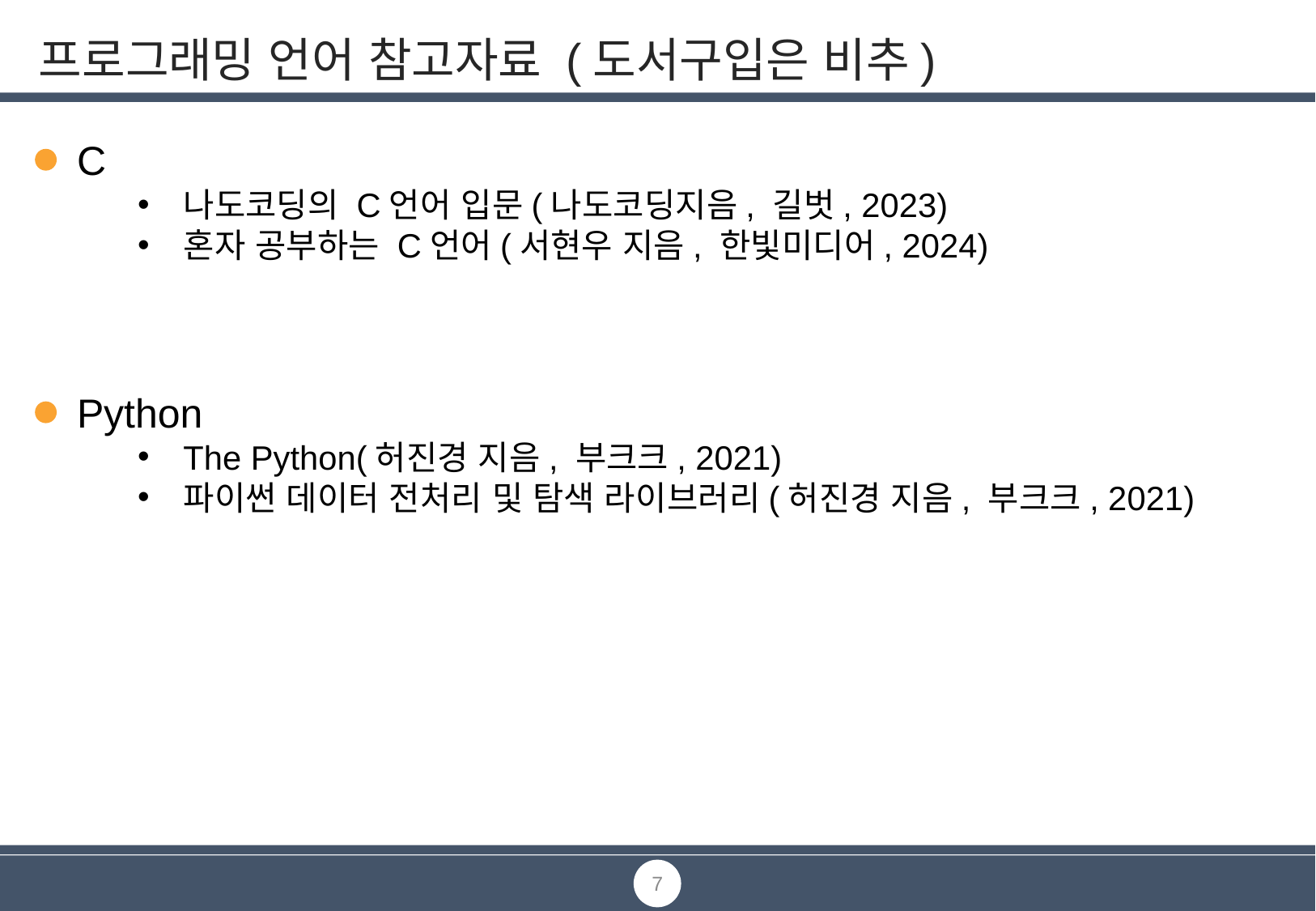

# 프로그래밍 언어 참고자료 (도서구입은 비추)
C
나도코딩의 C언어 입문(나도코딩지음, 길벗, 2023)
혼자 공부하는 C언어(서현우 지음, 한빛미디어, 2024)

Python
The Python(허진경 지음, 부크크, 2021)
파이썬 데이터 전처리 및 탐색 라이브러리(허진경 지음, 부크크, 2021)

7